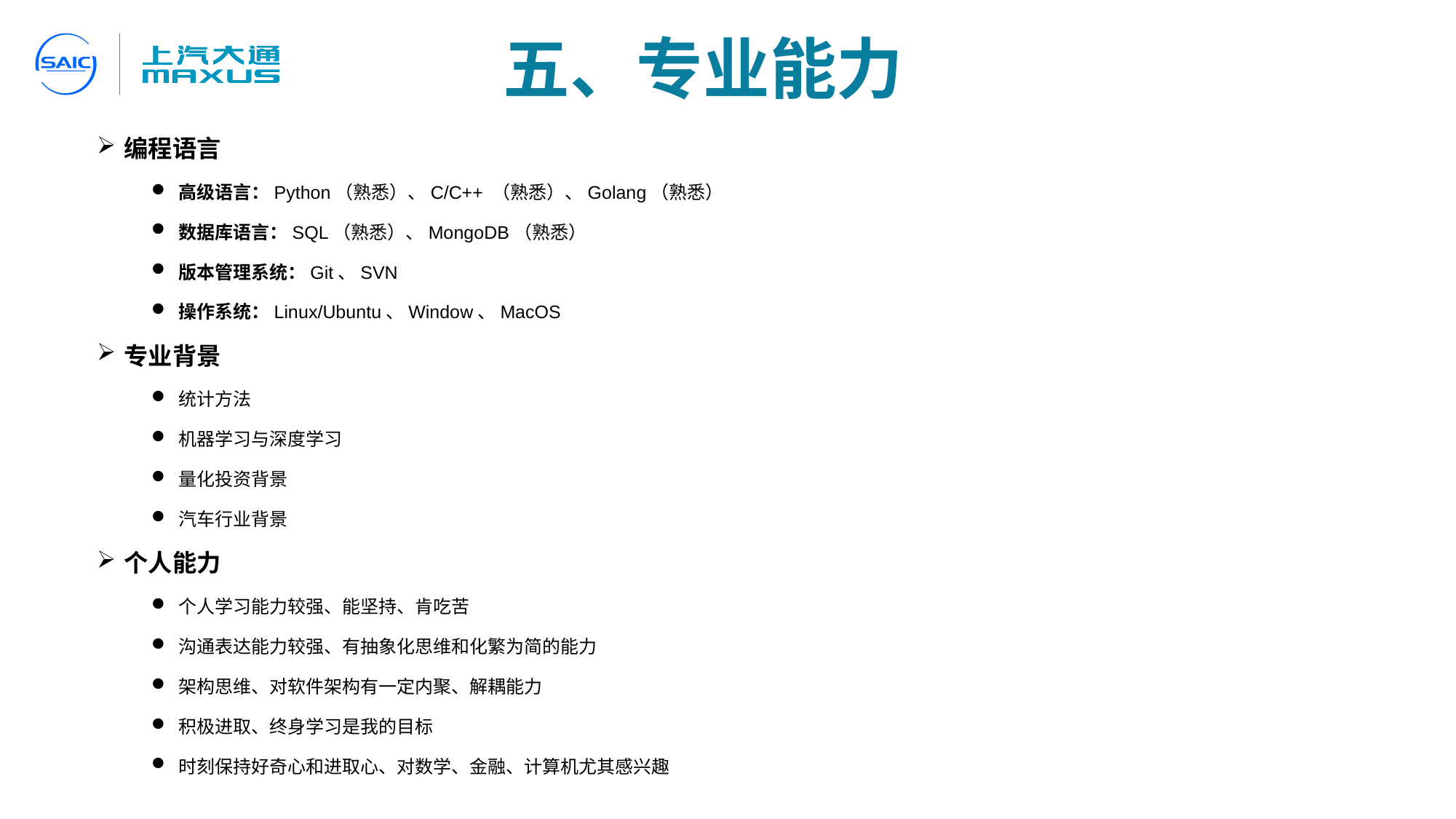

# 五、专业能力
编程语言
高级语言：Python（熟悉）、C/C++ （熟悉）、Golang（熟悉）
数据库语言：SQL（熟悉）、MongoDB（熟悉）
版本管理系统：Git、SVN
操作系统：Linux/Ubuntu、Window、MacOS
专业背景
统计方法
机器学习与深度学习
量化投资背景
汽车行业背景
个人能力
个人学习能力较强、能坚持、肯吃苦
沟通表达能力较强、有抽象化思维和化繁为简的能力
架构思维、对软件架构有一定内聚、解耦能力
积极进取、终身学习是我的目标
时刻保持好奇心和进取心、对数学、金融、计算机尤其感兴趣